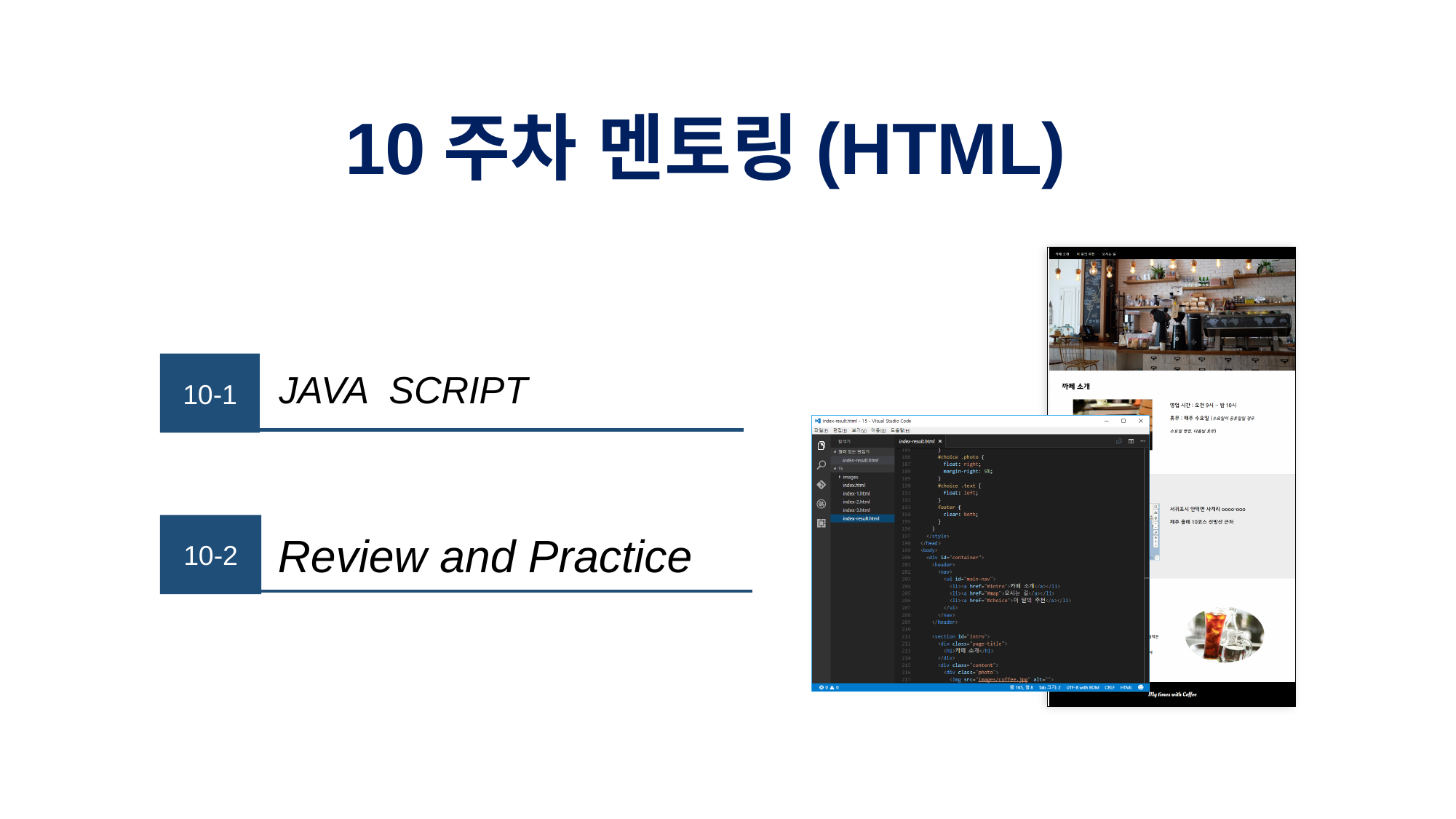

# 10주차 멘토링(HTML)
10-1

JAVA  SCRIPT
10-2

Review and Practice